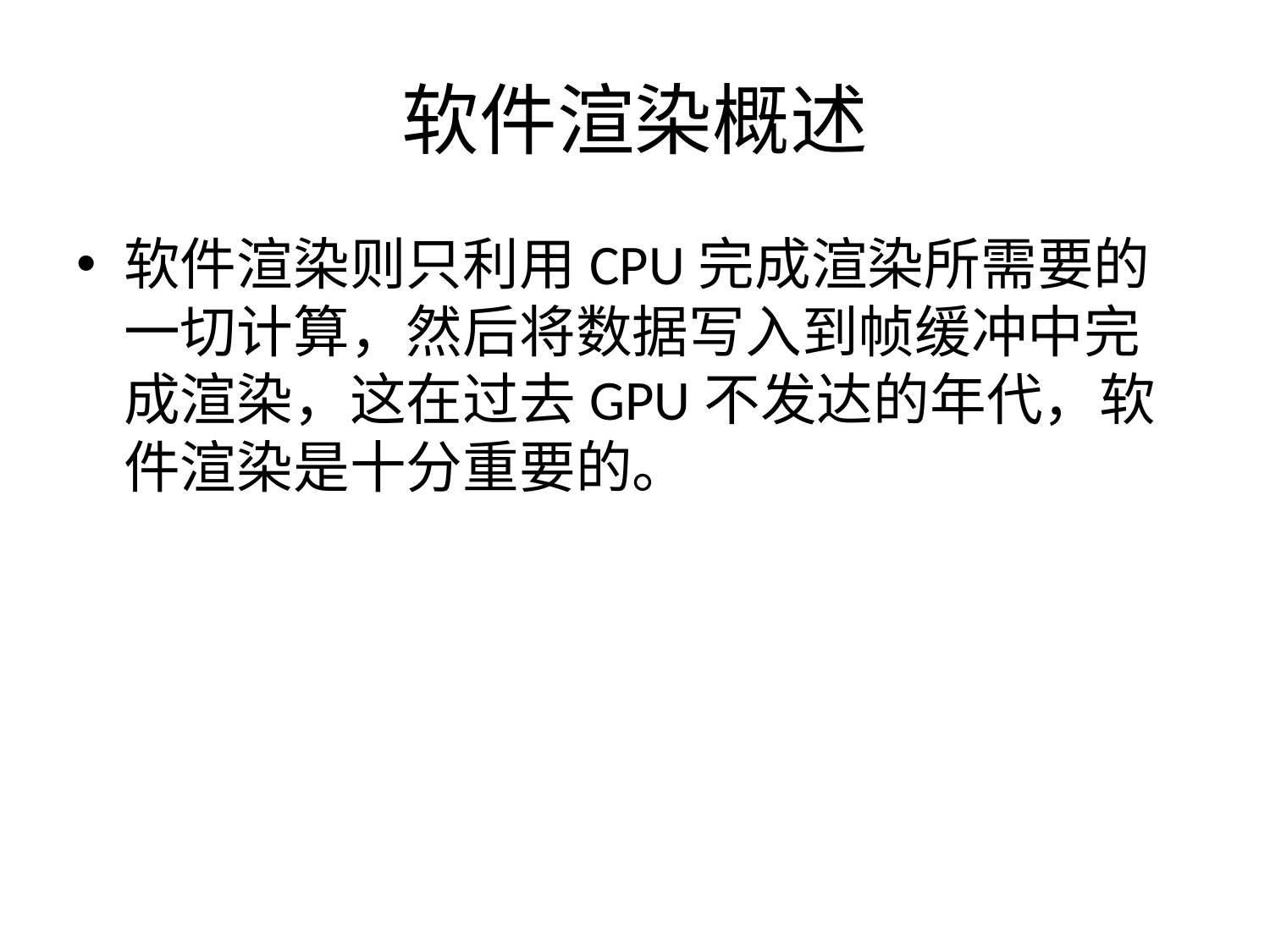

# 软件渲染概述
软件渲染则只利用CPU完成渲染所需要的一切计算，然后将数据写入到帧缓冲中完成渲染，这在过去GPU不发达的年代，软件渲染是十分重要的。